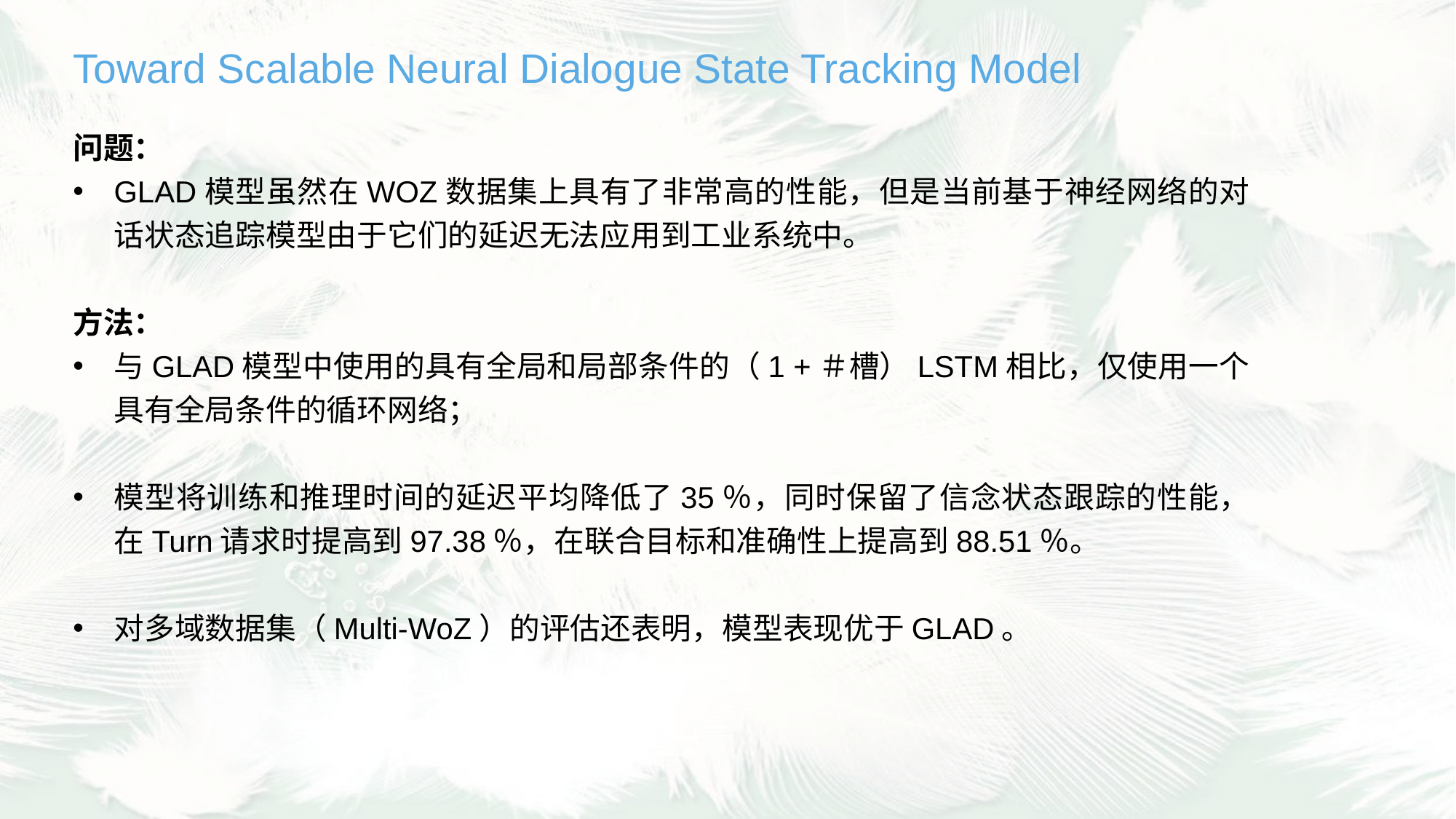

Toward Scalable Neural Dialogue State Tracking Model
问题：
GLAD模型虽然在WOZ数据集上具有了非常高的性能，但是当前基于神经网络的对话状态追踪模型由于它们的延迟无法应用到工业系统中。

方法：
与GLAD模型中使用的具有全局和局部条件的（1 +＃槽）LSTM相比，仅使用一个具有全局条件的循环网络；

模型将训练和推理时间的延迟平均降低了35％，同时保留了信念状态跟踪的性能，在Turn请求时提高到97.38％，在联合目标和准确性上提高到88.51％。

对多域数据集（Multi-WoZ）的评估还表明，模型表现优于GLAD。